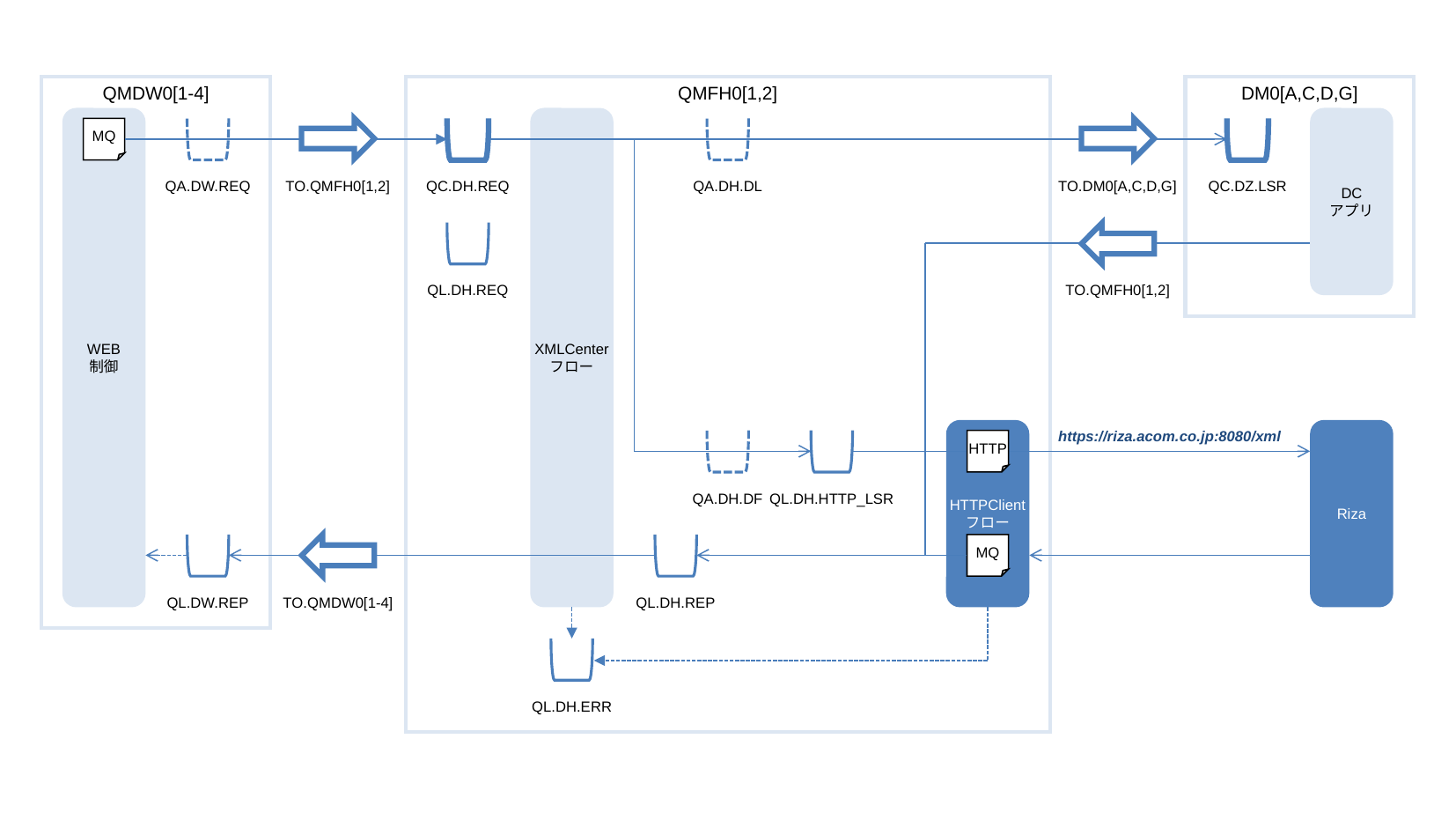

QMDW0[1-4]
QMFH0[1,2]
DM0[A,C,D,G]
WEB
制御
XMLCenter
フロー
DC
アプリ

MQ

QA.DW.REQ
TO.QMFH0[1,2]
TO.DM0[A,C,D,G]
QC.DH.REQ
QC.DZ.LSR
QA.DH.DL

TO.QMFH0[1,2]
QL.DH.REQ
HTTPClient
フロー
https://riza.acom.co.jp:8080/xml
Riza

HTTP
QA.DH.DF
QL.DH.HTTP_LSR

MQ

TO.QMDW0[1-4]
QL.DW.REP
QL.DH.REP

QL.DH.ERR